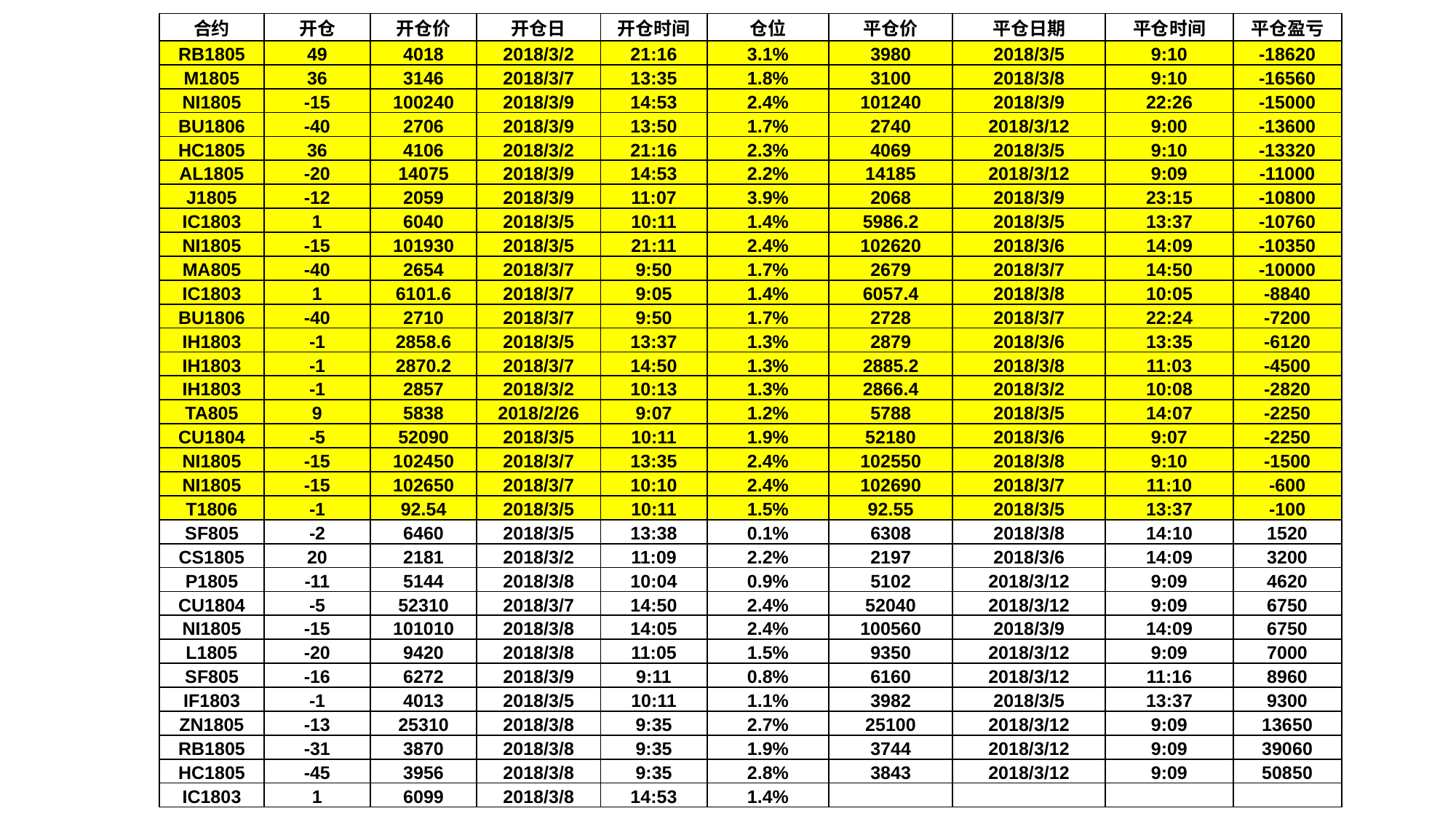

| 合约 | 开仓 | 开仓价 | 开仓日 | 开仓时间 | 仓位 | 平仓价 | 平仓日期 | 平仓时间 | 平仓盈亏 |
| --- | --- | --- | --- | --- | --- | --- | --- | --- | --- |
| RB1805 | 49 | 4018 | 2018/3/2 | 21:16 | 3.1% | 3980 | 2018/3/5 | 9:10 | -18620 |
| M1805 | 36 | 3146 | 2018/3/7 | 13:35 | 1.8% | 3100 | 2018/3/8 | 9:10 | -16560 |
| NI1805 | -15 | 100240 | 2018/3/9 | 14:53 | 2.4% | 101240 | 2018/3/9 | 22:26 | -15000 |
| BU1806 | -40 | 2706 | 2018/3/9 | 13:50 | 1.7% | 2740 | 2018/3/12 | 9:00 | -13600 |
| HC1805 | 36 | 4106 | 2018/3/2 | 21:16 | 2.3% | 4069 | 2018/3/5 | 9:10 | -13320 |
| AL1805 | -20 | 14075 | 2018/3/9 | 14:53 | 2.2% | 14185 | 2018/3/12 | 9:09 | -11000 |
| J1805 | -12 | 2059 | 2018/3/9 | 11:07 | 3.9% | 2068 | 2018/3/9 | 23:15 | -10800 |
| IC1803 | 1 | 6040 | 2018/3/5 | 10:11 | 1.4% | 5986.2 | 2018/3/5 | 13:37 | -10760 |
| NI1805 | -15 | 101930 | 2018/3/5 | 21:11 | 2.4% | 102620 | 2018/3/6 | 14:09 | -10350 |
| MA805 | -40 | 2654 | 2018/3/7 | 9:50 | 1.7% | 2679 | 2018/3/7 | 14:50 | -10000 |
| IC1803 | 1 | 6101.6 | 2018/3/7 | 9:05 | 1.4% | 6057.4 | 2018/3/8 | 10:05 | -8840 |
| BU1806 | -40 | 2710 | 2018/3/7 | 9:50 | 1.7% | 2728 | 2018/3/7 | 22:24 | -7200 |
| IH1803 | -1 | 2858.6 | 2018/3/5 | 13:37 | 1.3% | 2879 | 2018/3/6 | 13:35 | -6120 |
| IH1803 | -1 | 2870.2 | 2018/3/7 | 14:50 | 1.3% | 2885.2 | 2018/3/8 | 11:03 | -4500 |
| IH1803 | -1 | 2857 | 2018/3/2 | 10:13 | 1.3% | 2866.4 | 2018/3/2 | 10:08 | -2820 |
| TA805 | 9 | 5838 | 2018/2/26 | 9:07 | 1.2% | 5788 | 2018/3/5 | 14:07 | -2250 |
| CU1804 | -5 | 52090 | 2018/3/5 | 10:11 | 1.9% | 52180 | 2018/3/6 | 9:07 | -2250 |
| NI1805 | -15 | 102450 | 2018/3/7 | 13:35 | 2.4% | 102550 | 2018/3/8 | 9:10 | -1500 |
| NI1805 | -15 | 102650 | 2018/3/7 | 10:10 | 2.4% | 102690 | 2018/3/7 | 11:10 | -600 |
| T1806 | -1 | 92.54 | 2018/3/5 | 10:11 | 1.5% | 92.55 | 2018/3/5 | 13:37 | -100 |
| SF805 | -2 | 6460 | 2018/3/5 | 13:38 | 0.1% | 6308 | 2018/3/8 | 14:10 | 1520 |
| CS1805 | 20 | 2181 | 2018/3/2 | 11:09 | 2.2% | 2197 | 2018/3/6 | 14:09 | 3200 |
| P1805 | -11 | 5144 | 2018/3/8 | 10:04 | 0.9% | 5102 | 2018/3/12 | 9:09 | 4620 |
| CU1804 | -5 | 52310 | 2018/3/7 | 14:50 | 2.4% | 52040 | 2018/3/12 | 9:09 | 6750 |
| NI1805 | -15 | 101010 | 2018/3/8 | 14:05 | 2.4% | 100560 | 2018/3/9 | 14:09 | 6750 |
| L1805 | -20 | 9420 | 2018/3/8 | 11:05 | 1.5% | 9350 | 2018/3/12 | 9:09 | 7000 |
| SF805 | -16 | 6272 | 2018/3/9 | 9:11 | 0.8% | 6160 | 2018/3/12 | 11:16 | 8960 |
| IF1803 | -1 | 4013 | 2018/3/5 | 10:11 | 1.1% | 3982 | 2018/3/5 | 13:37 | 9300 |
| ZN1805 | -13 | 25310 | 2018/3/8 | 9:35 | 2.7% | 25100 | 2018/3/12 | 9:09 | 13650 |
| RB1805 | -31 | 3870 | 2018/3/8 | 9:35 | 1.9% | 3744 | 2018/3/12 | 9:09 | 39060 |
| HC1805 | -45 | 3956 | 2018/3/8 | 9:35 | 2.8% | 3843 | 2018/3/12 | 9:09 | 50850 |
| IC1803 | 1 | 6099 | 2018/3/8 | 14:53 | 1.4% |  |  |  |  |